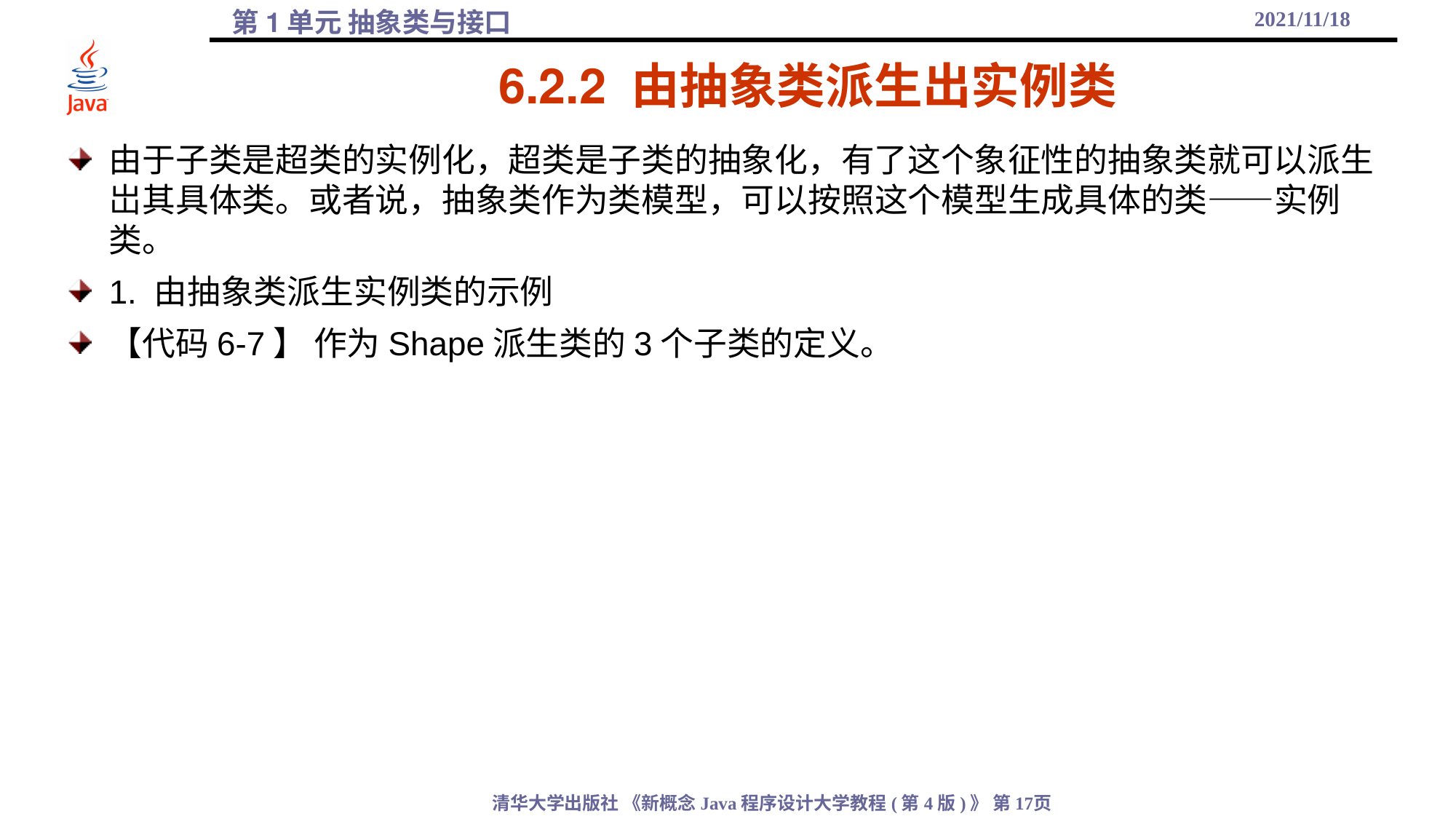

2021/11/18
# 6.2.2 由抽象类派生出实例类
由于子类是超类的实例化，超类是子类的抽象化，有了这个象征性的抽象类就可以派生岀其具体类。或者说，抽象类作为类模型，可以按照这个模型生成具体的类——实例类。
1. 由抽象类派生实例类的示例
【代码6-7】 作为Shape派生类的3个子类的定义。